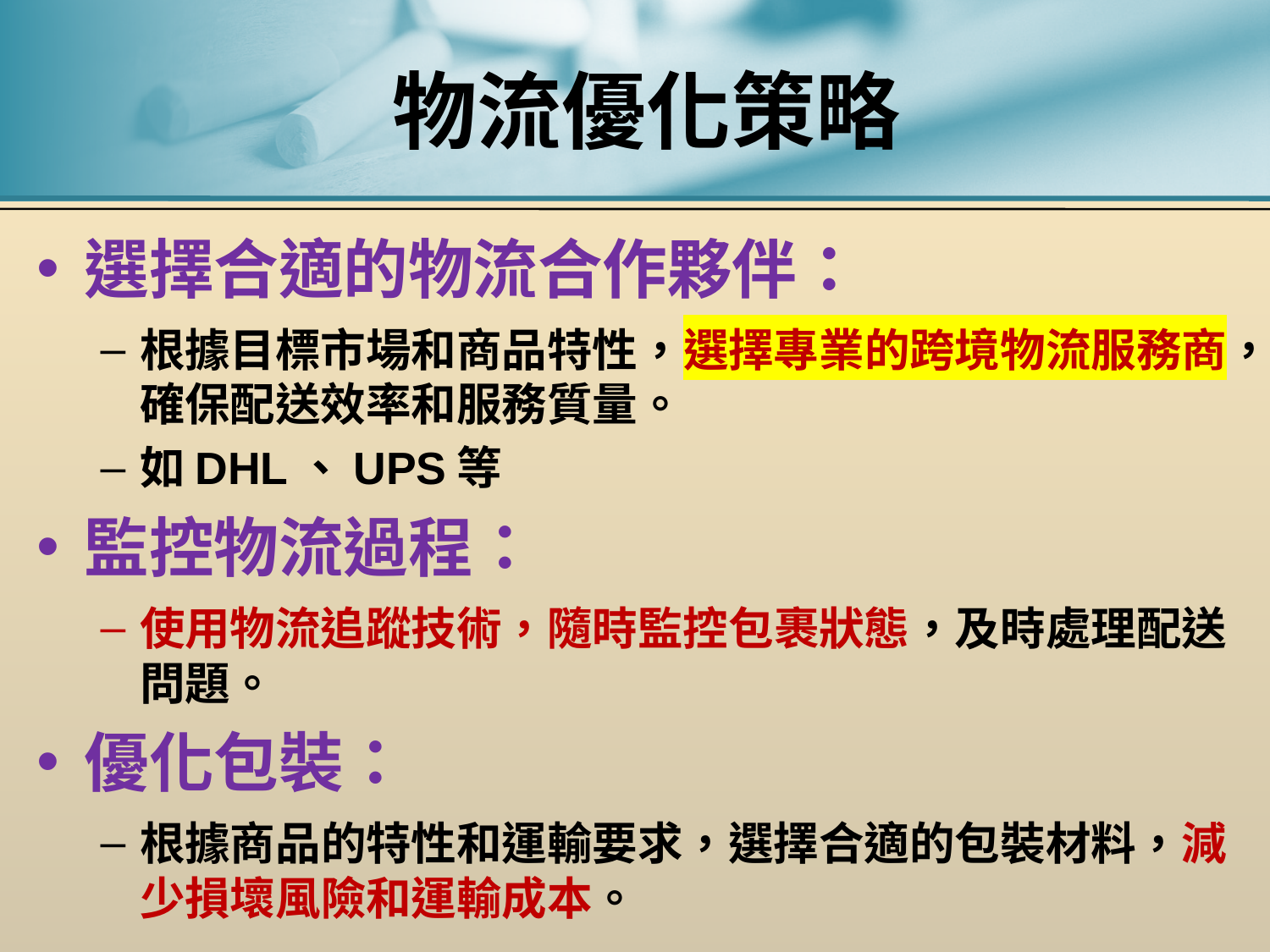

# 物流優化策略
選擇合適的物流合作夥伴：
根據目標市場和商品特性，選擇專業的跨境物流服務商，確保配送效率和服務質量。
如DHL、UPS等
監控物流過程：
使用物流追蹤技術，隨時監控包裹狀態，及時處理配送問題。
優化包裝：
根據商品的特性和運輸要求，選擇合適的包裝材料，減少損壞風險和運輸成本。